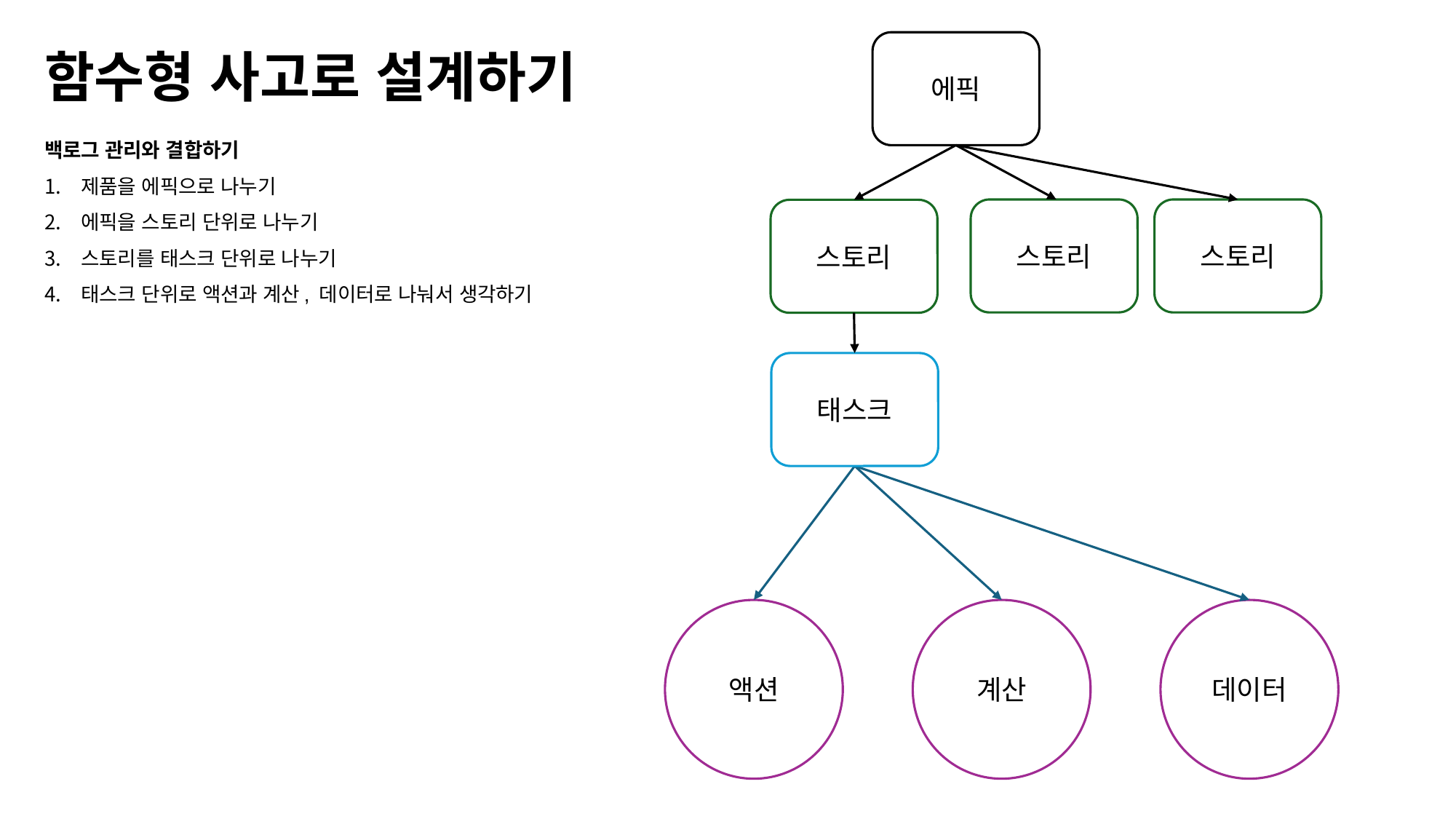

에픽
# 함수형 사고로 설계하기
백로그 관리와 결합하기
제품을 에픽으로 나누기
에픽을 스토리 단위로 나누기
스토리를 태스크 단위로 나누기
태스크 단위로 액션과 계산, 데이터로 나눠서 생각하기
스토리
스토리
스토리
태스크
액션
계산
데이터